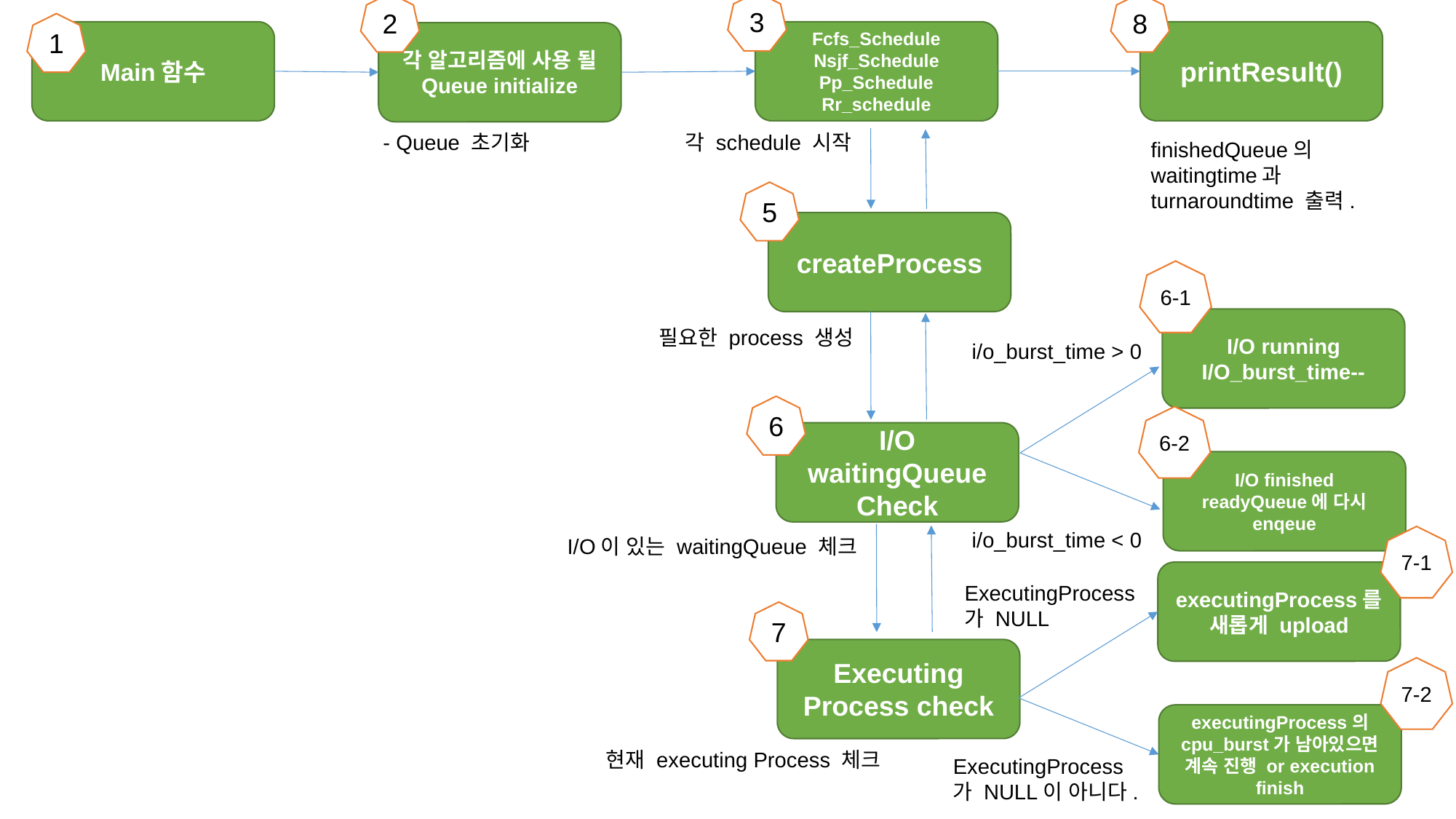

3
8
2
1
printResult()
Main함수
Fcfs_Schedule
Nsjf_Schedule
Pp_Schedule
Rr_schedule
각 알고리즘에 사용 될 Queue initialize
- Queue 초기화
각 schedule 시작
finishedQueue의 waitingtime과 turnaroundtime 출력.
5
createProcess
6-1
I/O running
I/O_burst_time--
필요한 process 생성
i/o_burst_time > 0
6
6-2
I/O waitingQueue Check
I/O finished
readyQueue에 다시 enqeue
i/o_burst_time < 0
7-1
I/O이 있는 waitingQueue 체크
executingProcess를 새롭게 upload
ExecutingProcess가 NULL
7
Executing Process check
7-2
executingProcess의 cpu_burst가 남아있으면 계속 진행 or execution finish
현재 executing Process 체크
ExecutingProcess가 NULL이 아니다.